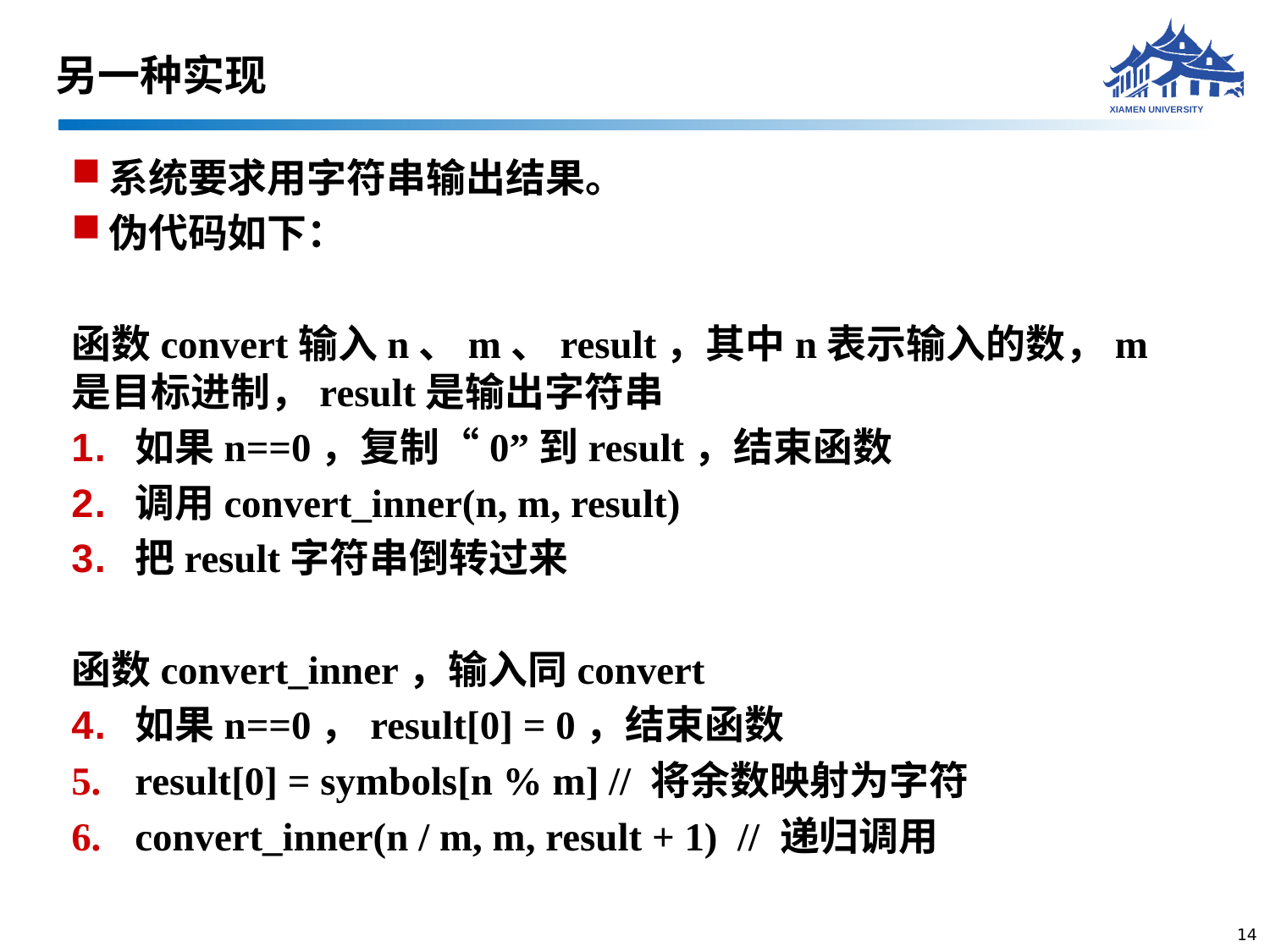

# 另一种实现
系统要求用字符串输出结果。
伪代码如下：

函数convert输入n、m、result，其中n表示输入的数，m是目标进制，result是输出字符串
如果n==0，复制“0”到result，结束函数
调用convert_inner(n, m, result)
把result字符串倒转过来

函数convert_inner，输入同convert
如果n==0，result[0] = 0，结束函数
result[0] = symbols[n % m] // 将余数映射为字符
convert_inner(n / m, m, result + 1)  // 递归调用

14